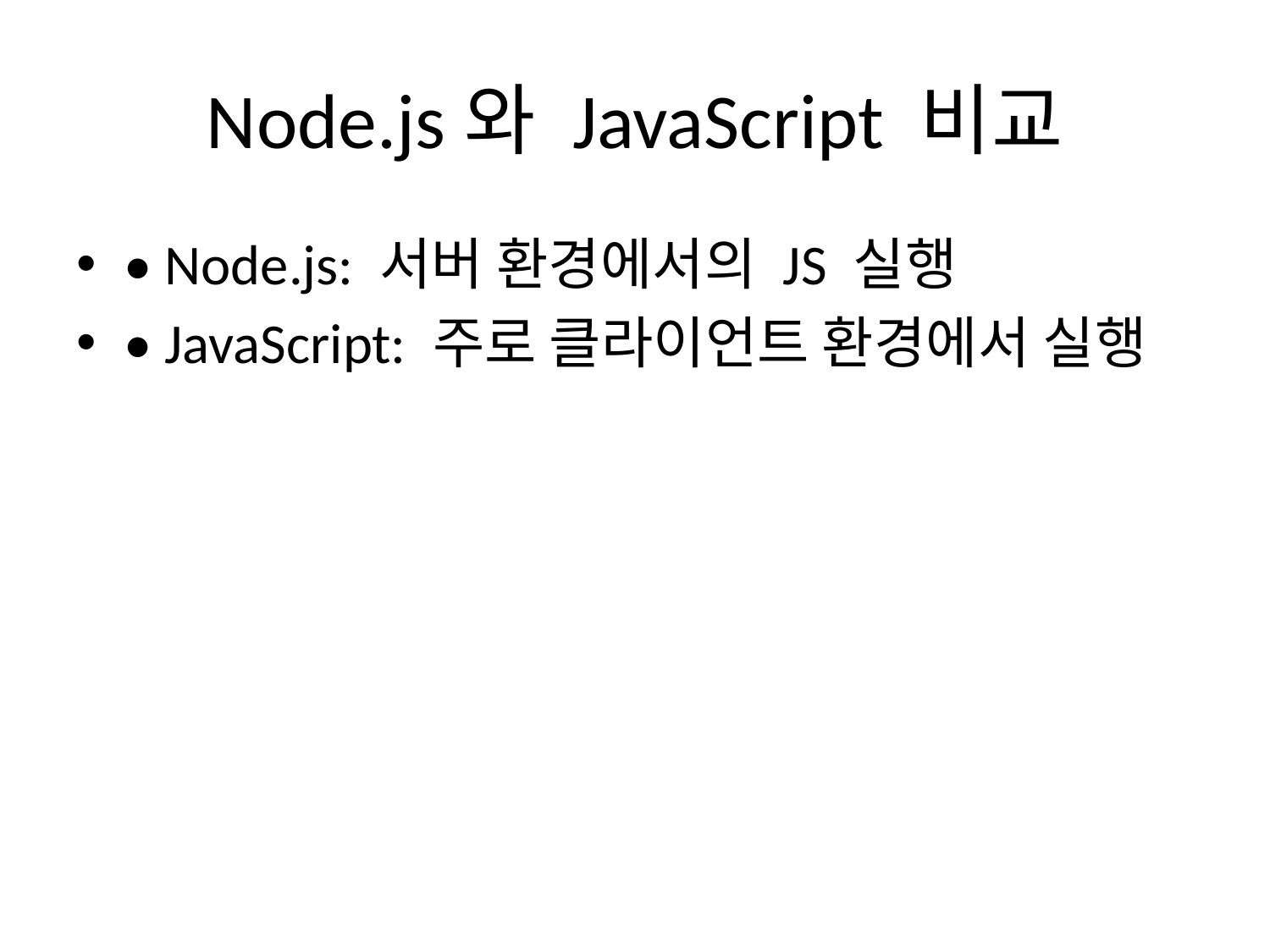

# Node.js와 JavaScript 비교
• Node.js: 서버 환경에서의 JS 실행
• JavaScript: 주로 클라이언트 환경에서 실행